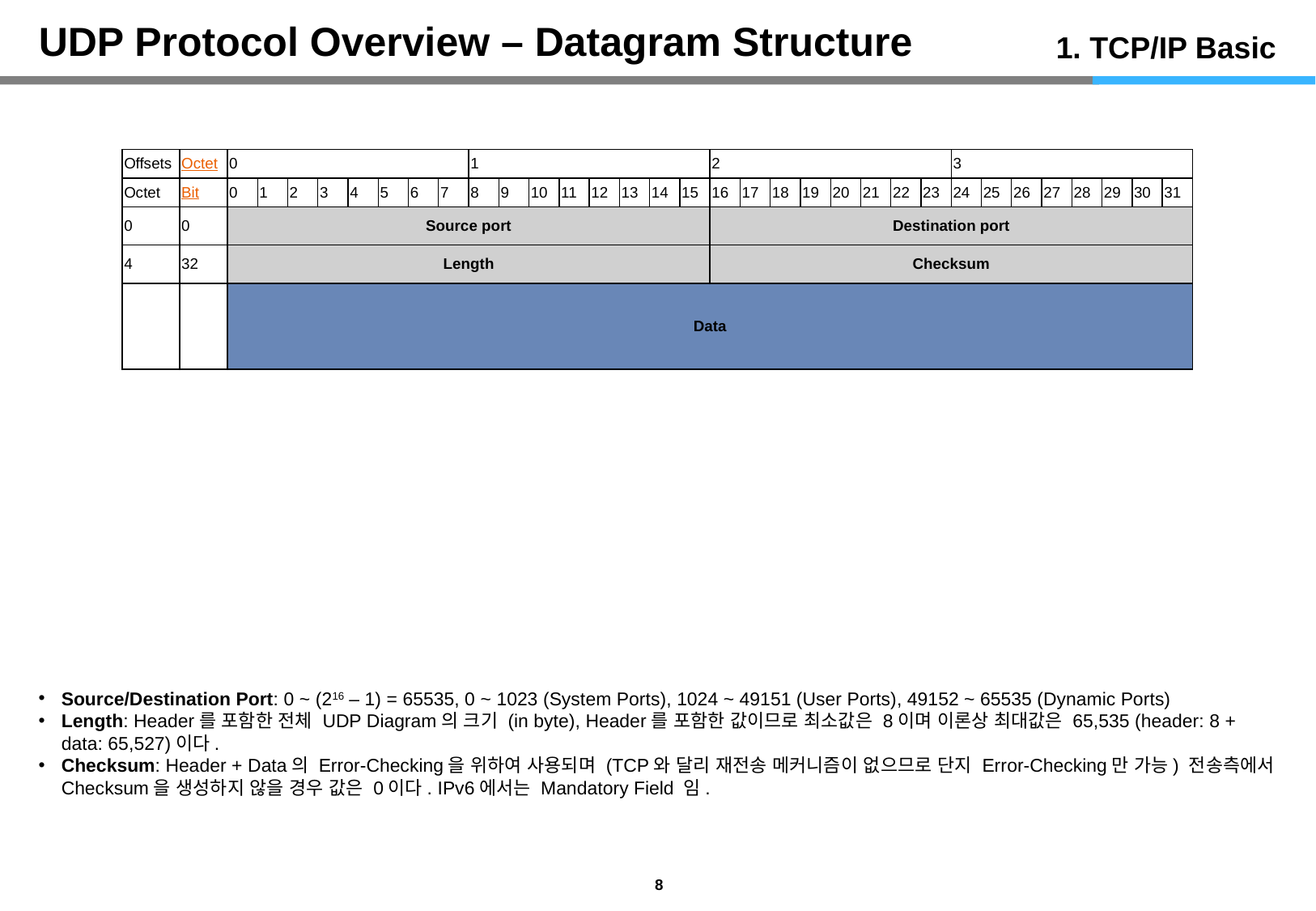

# UDP Protocol Overview – Datagram Structure
1. TCP/IP Basic
| Offsets | Octet | 0 |  |  |  |  |  |  |  | 1 |  |  |  |  |  |  |  | 2 |  |  |  |  |  |  |  | 3 |  |  |  |  |  |  |  |
| --- | --- | --- | --- | --- | --- | --- | --- | --- | --- | --- | --- | --- | --- | --- | --- | --- | --- | --- | --- | --- | --- | --- | --- | --- | --- | --- | --- | --- | --- | --- | --- | --- | --- |
| Octet | Bit | 0 | 1 | 2 | 3 | 4 | 5 | 6 | 7 | 8 | 9 | 10 | 11 | 12 | 13 | 14 | 15 | 16 | 17 | 18 | 19 | 20 | 21 | 22 | 23 | 24 | 25 | 26 | 27 | 28 | 29 | 30 | 31 |
| 0 | 0 | Source port |  |  |  |  |  |  |  |  |  |  |  |  |  |  |  | Destination port |  |  |  |  |  |  |  |  |  |  |  |  |  |  |  |
| 4 | 32 | Length |  |  |  |  |  |  |  |  |  |  |  |  |  |  |  | Checksum |  |  |  |  |  |  |  |  |  |  |  |  |  |  |  |
|  |  | Data |  |  |  |  |  |  |  |  |  |  |  |  |  |  |  |  |  |  |  |  |  |  |  |  |  |  |  |  |  |  |  |
Source/Destination Port: 0 ~ (216 – 1) = 65535, 0 ~ 1023 (System Ports), 1024 ~ 49151 (User Ports), 49152 ~ 65535 (Dynamic Ports)
Length: Header를 포함한 전체 UDP Diagram의 크기 (in byte), Header를 포함한 값이므로 최소값은 8이며 이론상 최대값은 65,535 (header: 8 + data: 65,527)이다.
Checksum: Header + Data의 Error-Checking을 위하여 사용되며 (TCP와 달리 재전송 메커니즘이 없으므로 단지 Error-Checking만 가능) 전송측에서 Checksum을 생성하지 않을 경우 값은 0이다. IPv6에서는 Mandatory Field 임.